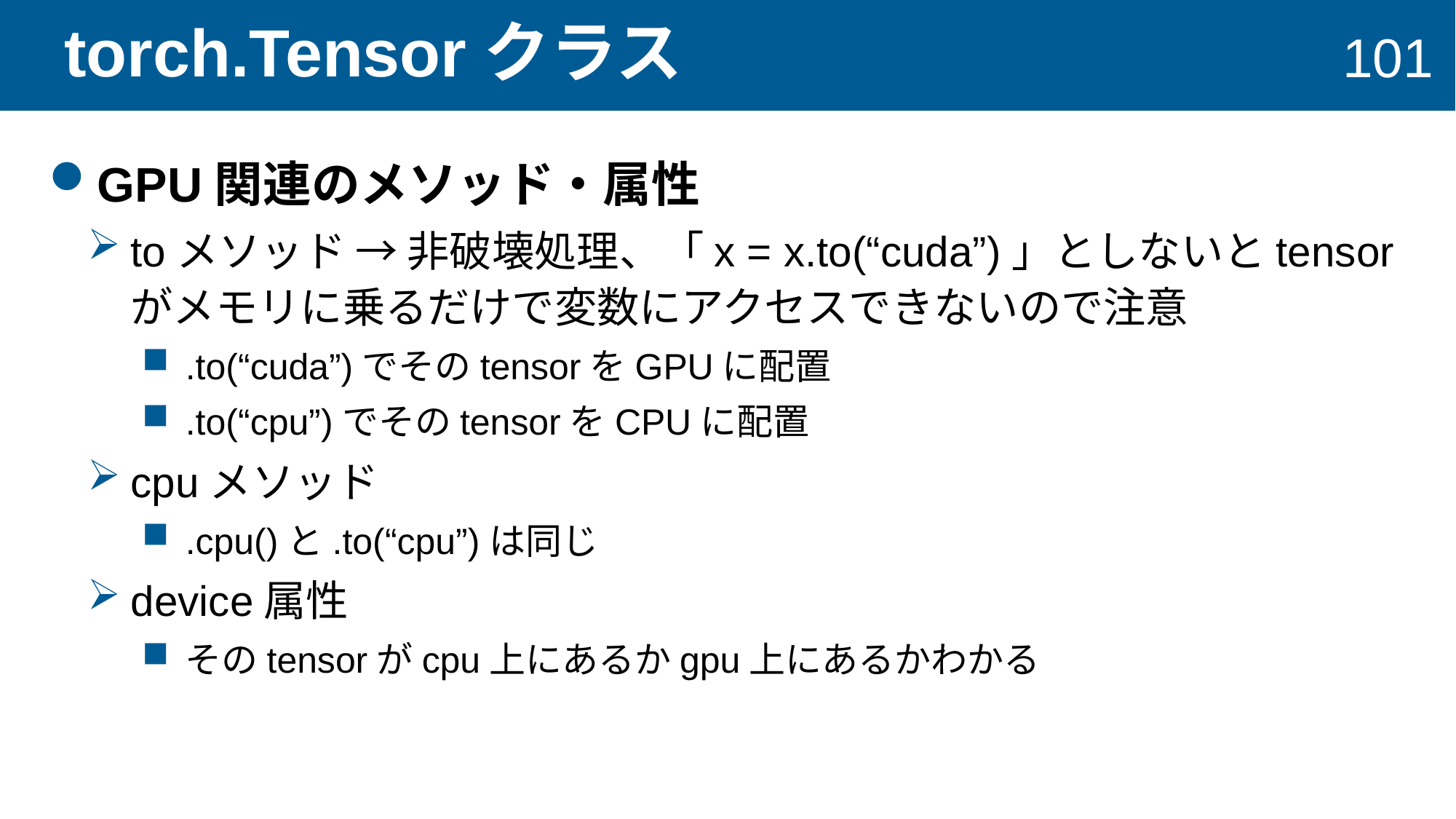

# torch.Tensorクラス
101
GPU関連のメソッド・属性
toメソッド → 非破壊処理、「x = x.to(“cuda”)」としないとtensorがメモリに乗るだけで変数にアクセスできないので注意
.to(“cuda”)でそのtensorをGPUに配置
.to(“cpu”)でそのtensorをCPUに配置
cpuメソッド
.cpu()と.to(“cpu”)は同じ
device属性
そのtensorがcpu上にあるかgpu上にあるかわかる